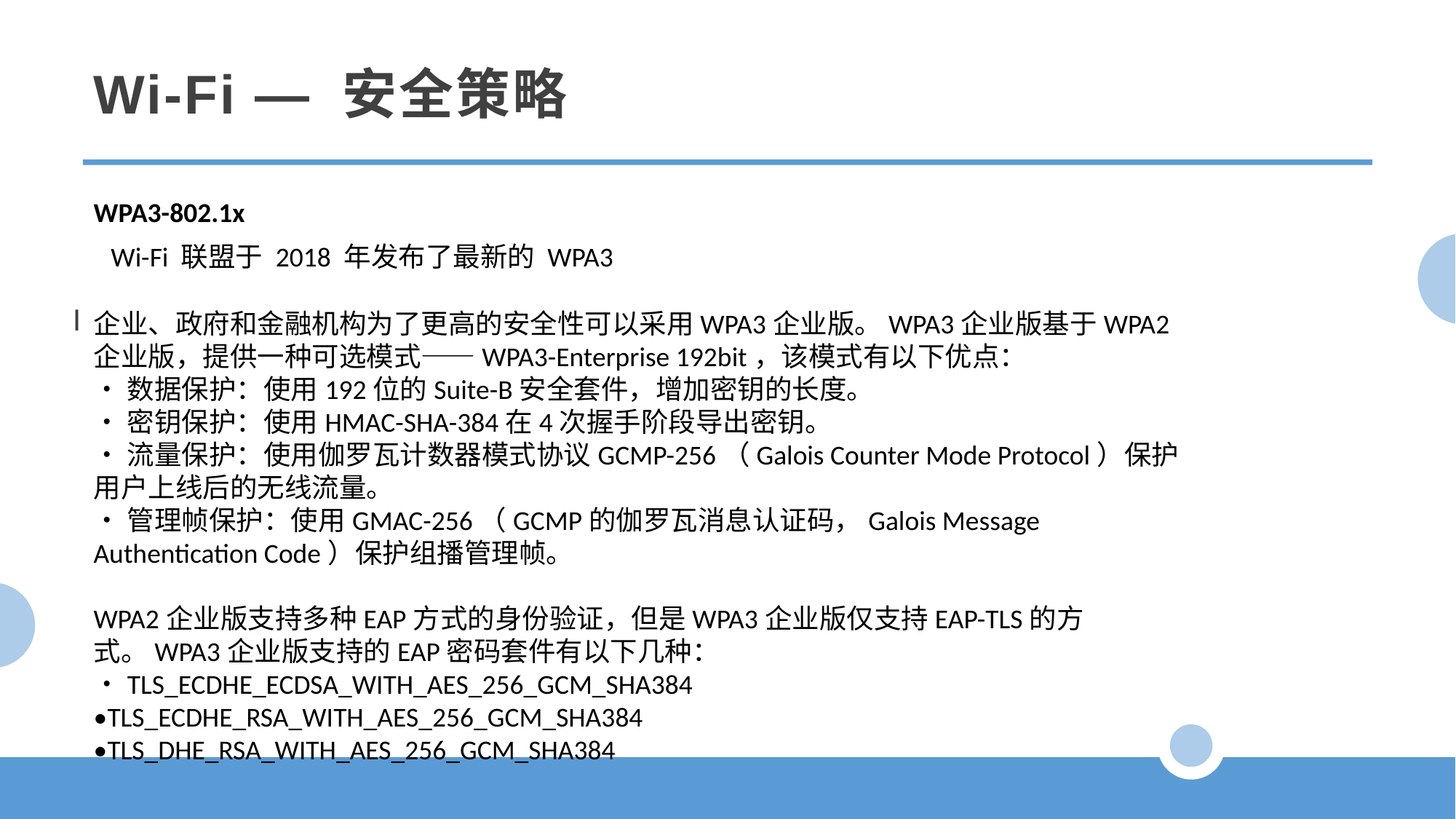

Wi-Fi — 安全策略

I
WPA3-802.1x

Wi-Fi 联盟于 2018 年发布了最新的 WPA3

企业、政府和金融机构为了更高的安全性可以采用WPA3企业版。WPA3企业版基于WPA2企业版，提供一种可选模式——WPA3-Enterprise 192bit，该模式有以下优点：
•数据保护：使用192位的Suite-B安全套件，增加密钥的长度。
•密钥保护：使用HMAC-SHA-384在4次握手阶段导出密钥。
•流量保护：使用伽罗瓦计数器模式协议GCMP-256（Galois Counter Mode Protocol）保护用户上线后的无线流量。
•管理帧保护：使用GMAC-256（GCMP的伽罗瓦消息认证码，Galois Message Authentication Code）保护组播管理帧。

WPA2企业版支持多种EAP方式的身份验证，但是WPA3企业版仅支持EAP-TLS的方式。WPA3企业版支持的EAP密码套件有以下几种：•TLS_ECDHE_ECDSA_WITH_AES_256_GCM_SHA384
•TLS_ECDHE_RSA_WITH_AES_256_GCM_SHA384
•TLS_DHE_RSA_WITH_AES_256_GCM_SHA384